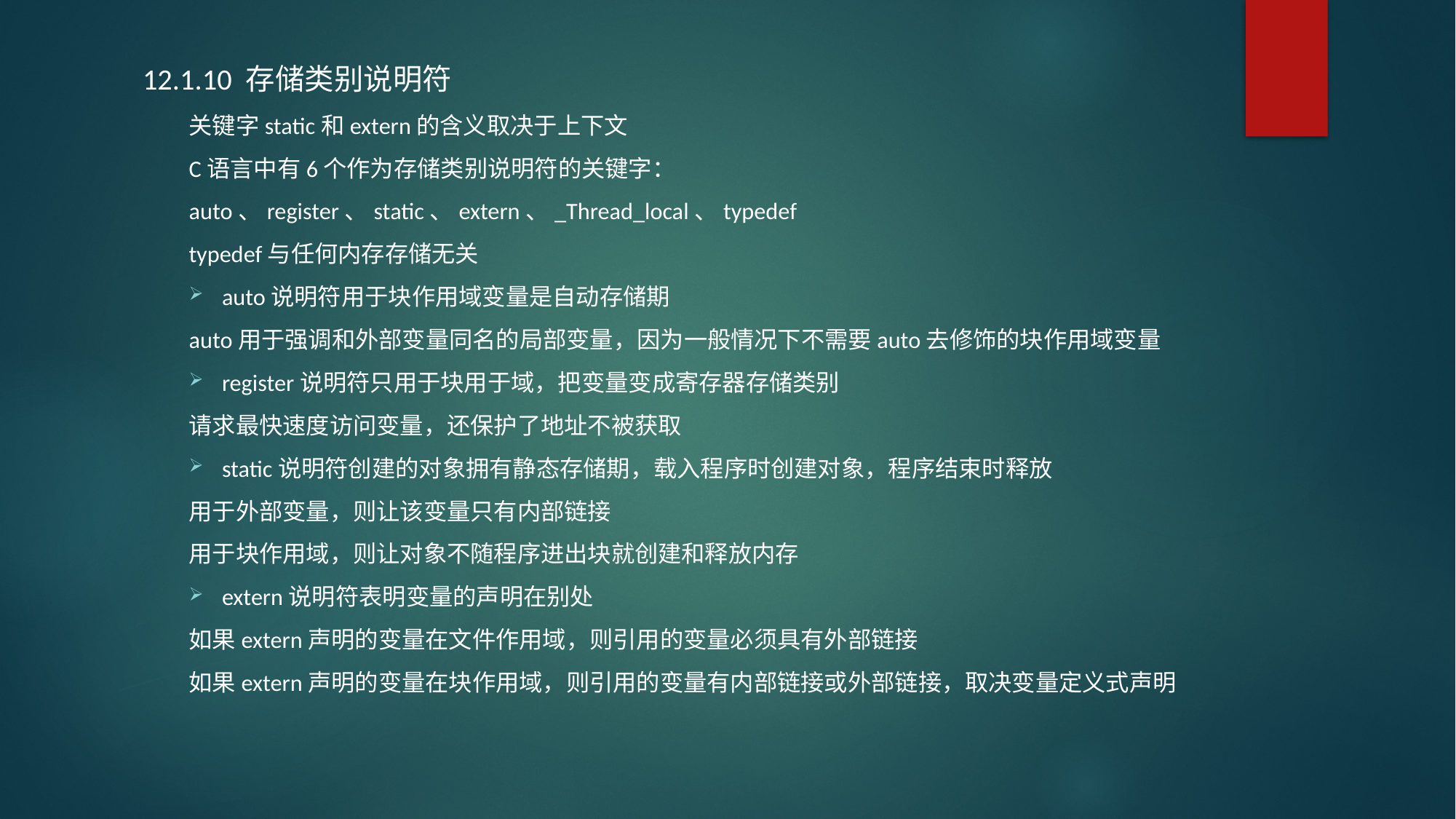

12.1.10 存储类别说明符
关键字static和extern的含义取决于上下文
C语言中有6个作为存储类别说明符的关键字：
auto、register、static、extern、_Thread_local、typedef
typedef与任何内存存储无关
auto说明符用于块作用域变量是自动存储期
auto用于强调和外部变量同名的局部变量，因为一般情况下不需要auto去修饰的块作用域变量
register说明符只用于块用于域，把变量变成寄存器存储类别
请求最快速度访问变量，还保护了地址不被获取
static说明符创建的对象拥有静态存储期，载入程序时创建对象，程序结束时释放
用于外部变量，则让该变量只有内部链接
用于块作用域，则让对象不随程序进出块就创建和释放内存
extern说明符表明变量的声明在别处
如果extern声明的变量在文件作用域，则引用的变量必须具有外部链接
如果extern声明的变量在块作用域，则引用的变量有内部链接或外部链接，取决变量定义式声明